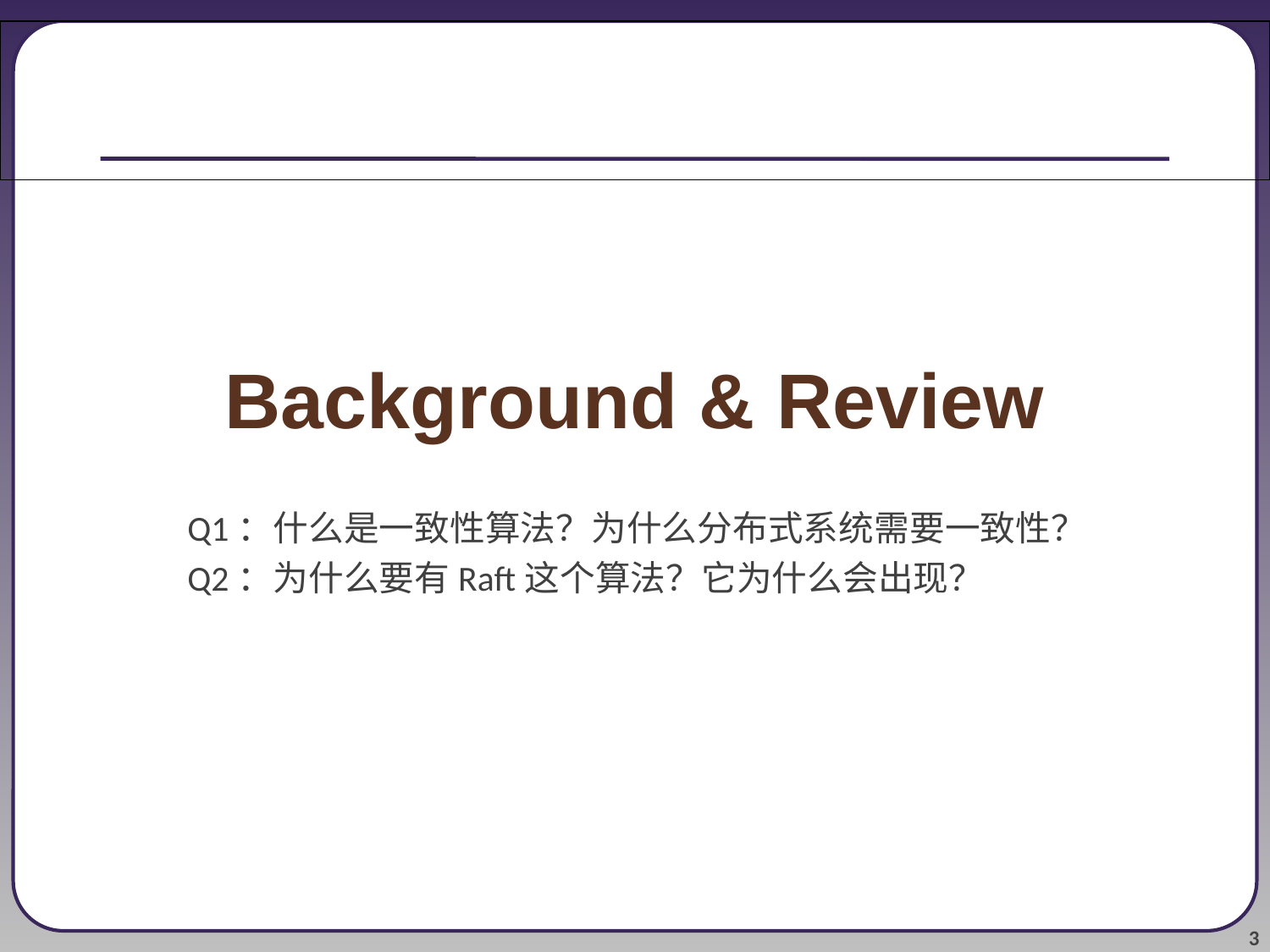

# Background & Review
Q1：什么是一致性算法？为什么分布式系统需要一致性？
Q2：为什么要有Raft这个算法？它为什么会出现？